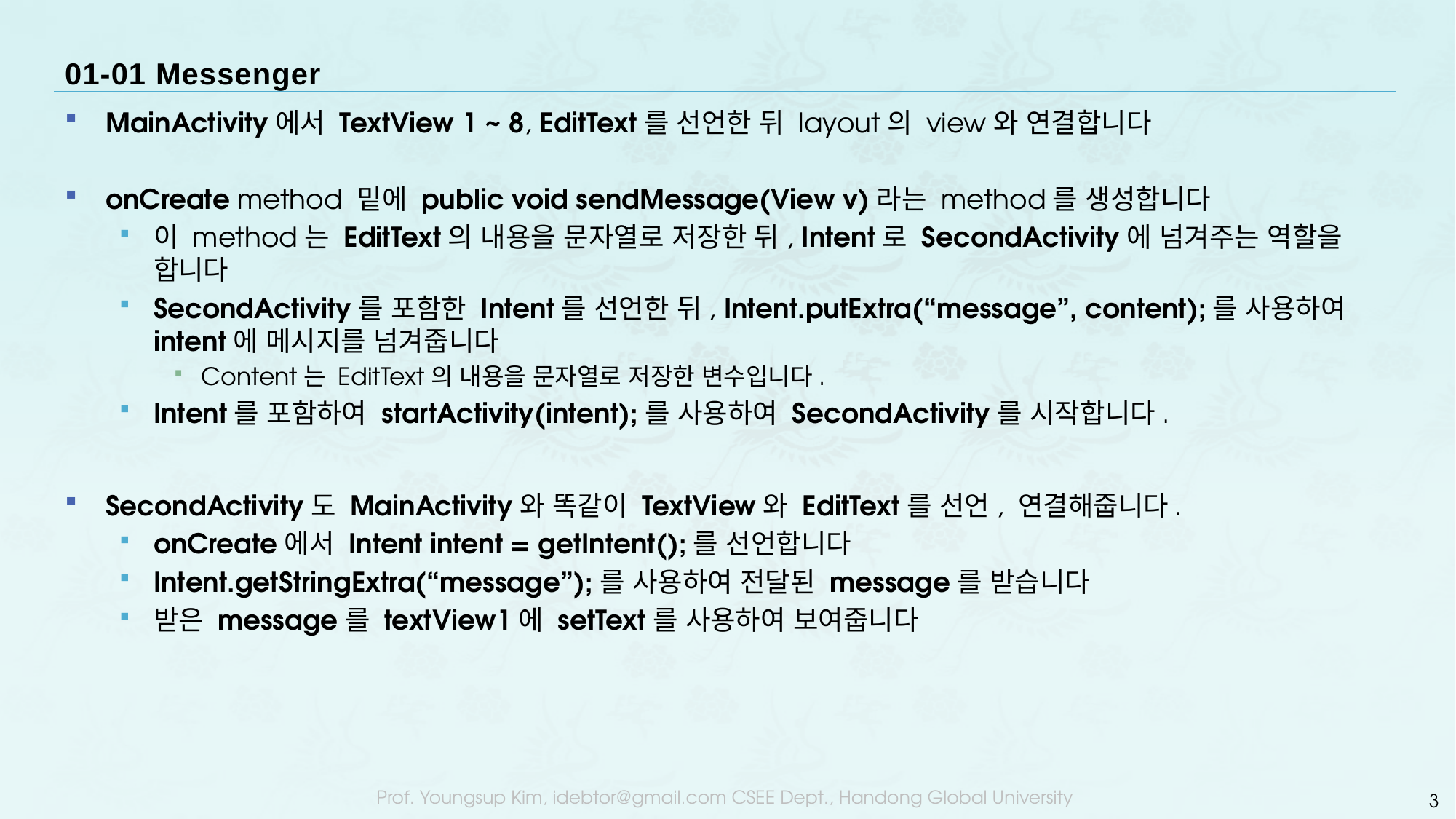

# 01-01 Messenger
MainActivity에서 TextView 1 ~ 8, EditText를 선언한 뒤 layout의 view와 연결합니다

onCreate method 밑에 public void sendMessage(View v)라는 method를 생성합니다
이 method는 EditText의 내용을 문자열로 저장한 뒤, Intent로 SecondActivity에 넘겨주는 역할을 합니다
SecondActivity를 포함한 Intent를 선언한 뒤, Intent.putExtra(“message”, content);를 사용하여 intent에 메시지를 넘겨줍니다
Content는 EditText의 내용을 문자열로 저장한 변수입니다.
Intent를 포함하여 startActivity(intent);를 사용하여 SecondActivity를 시작합니다.

SecondActivity도 MainActivity와 똑같이 TextView와 EditText를 선언, 연결해줍니다.
onCreate에서 Intent intent = getIntent();를 선언합니다
Intent.getStringExtra(“message”);를 사용하여 전달된 message를 받습니다
받은 message를 textView1에 setText를 사용하여 보여줍니다

3